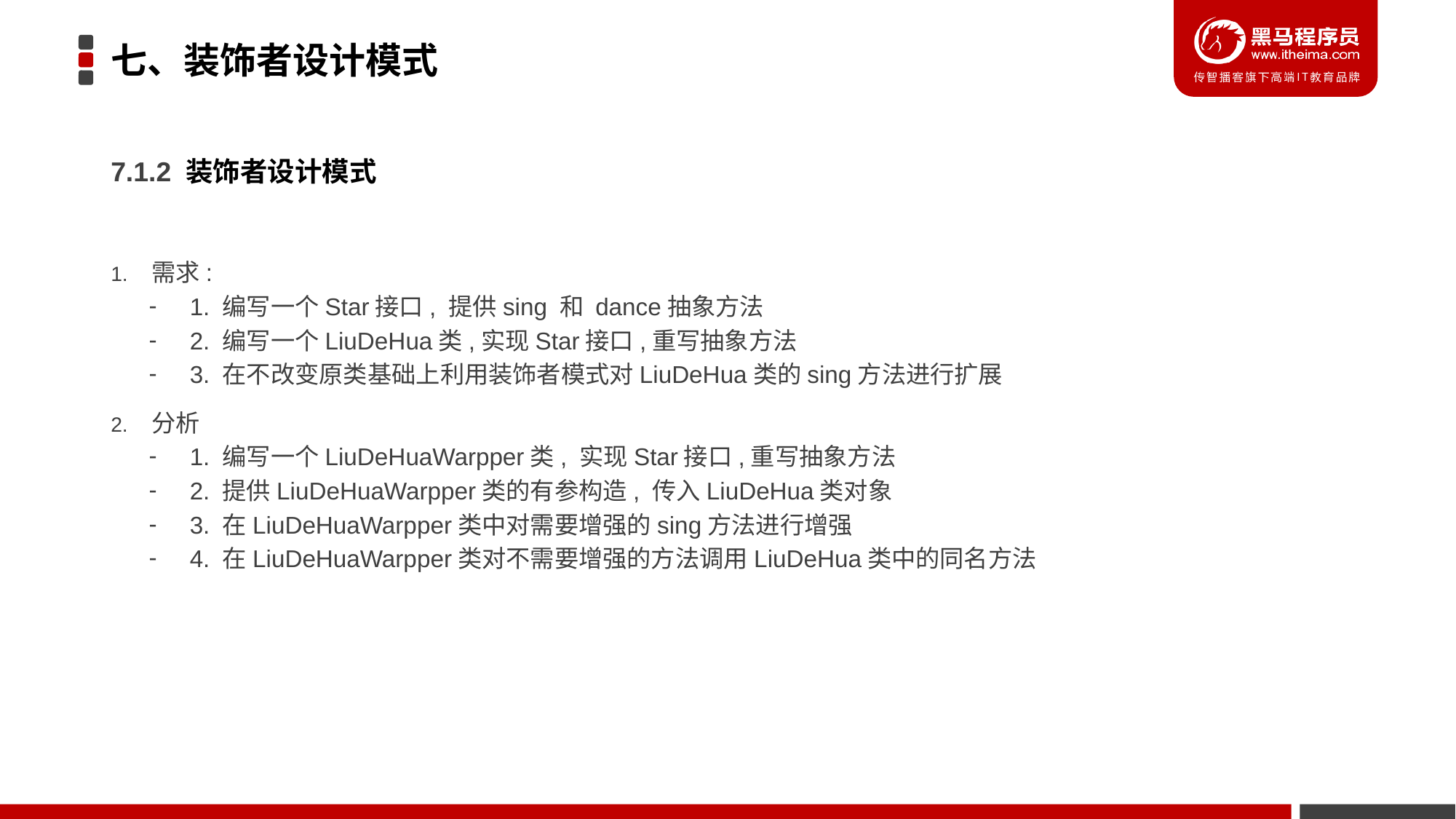

# 七、装饰者设计模式
7.1.2 装饰者设计模式
需求:
1. 编写一个Star接口, 提供sing 和 dance抽象方法
2. 编写一个LiuDeHua类,实现Star接口,重写抽象方法
3. 在不改变原类基础上利用装饰者模式对LiuDeHua类的sing方法进行扩展
分析
1. 编写一个LiuDeHuaWarpper类, 实现Star接口,重写抽象方法
2. 提供LiuDeHuaWarpper类的有参构造, 传入LiuDeHua类对象
3. 在LiuDeHuaWarpper类中对需要增强的sing方法进行增强
4. 在LiuDeHuaWarpper类对不需要增强的方法调用LiuDeHua类中的同名方法